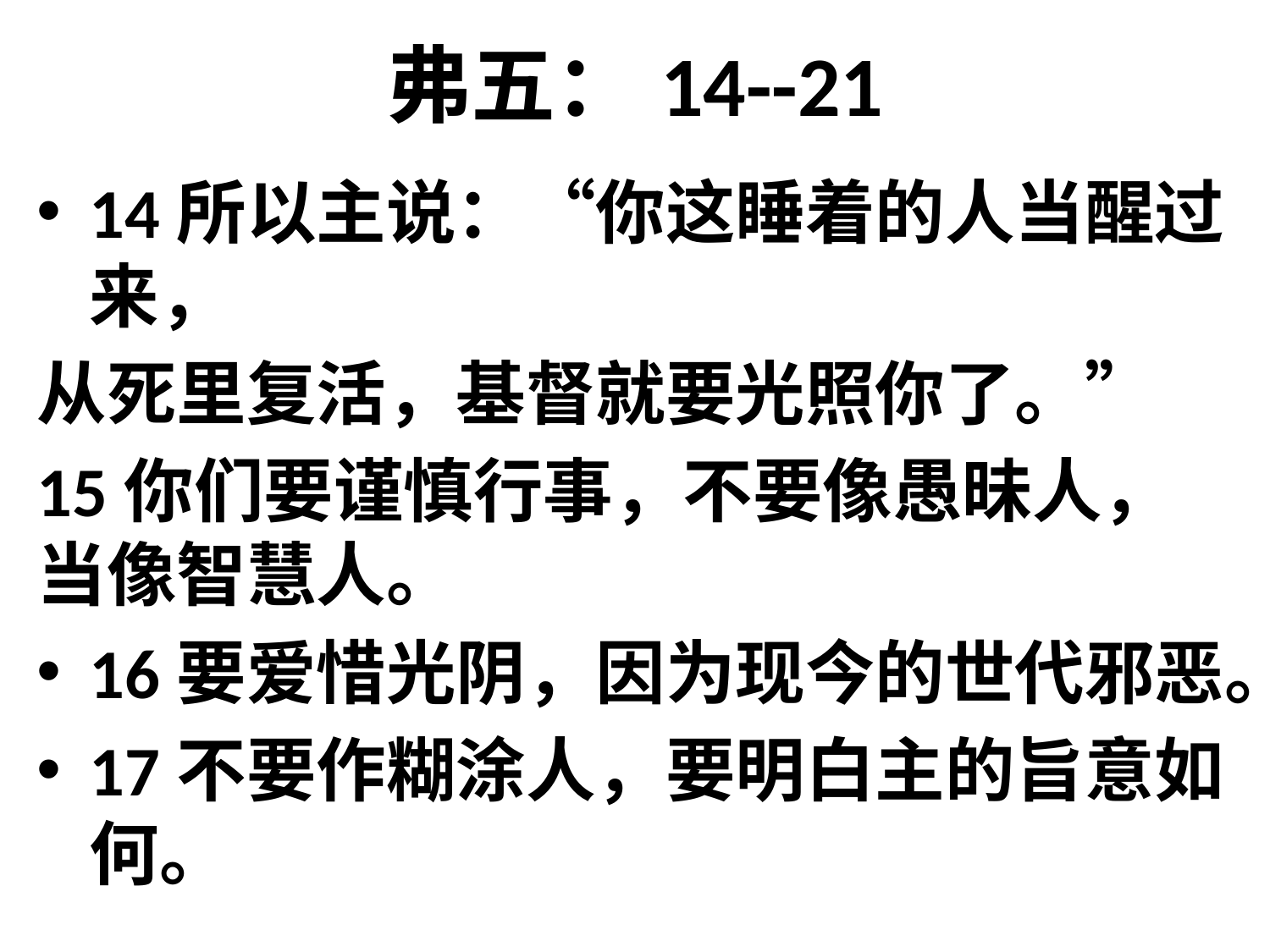

# 弗五：14--21
14所以主说：“你这睡着的人当醒过来，
从死里复活，基督就要光照你了。”
15你们要谨慎行事，不要像愚昧人，当像智慧人。
16要爱惜光阴，因为现今的世代邪恶。
17不要作糊涂人，要明白主的旨意如何。